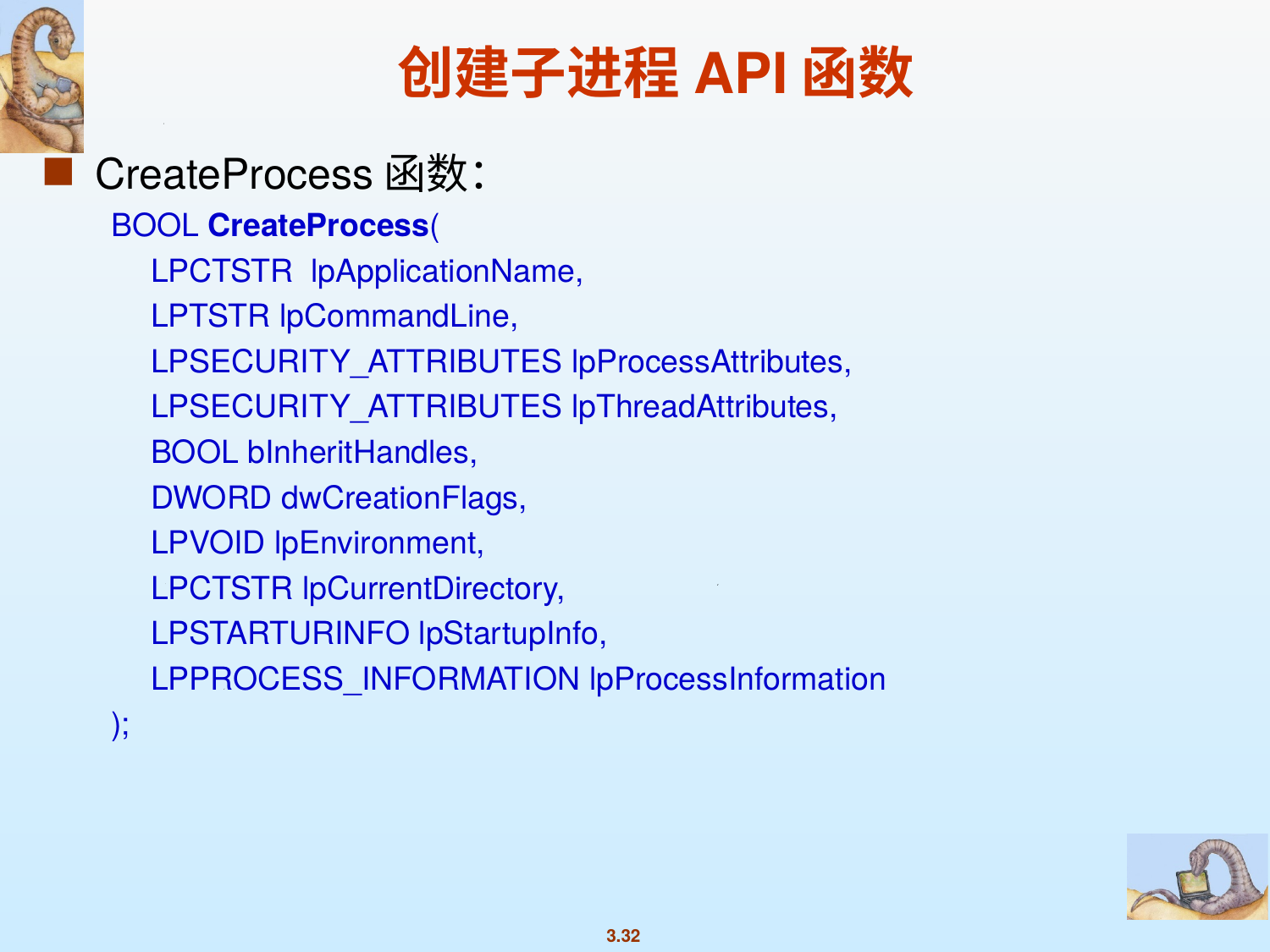

创建子进程API函数
CreateProcess函数：
BOOL CreateProcess(
	LPCTSTR  lpApplicationName,
	LPTSTR lpCommandLine,
	LPSECURITY_ATTRIBUTES lpProcessAttributes,
	LPSECURITY_ATTRIBUTES lpThreadAttributes,
	BOOL bInheritHandles,
	DWORD dwCreationFlags,
	LPVOID lpEnvironment,
	LPCTSTR lpCurrentDirectory,
	LPSTARTURINFO lpStartupInfo,
	LPPROCESS_INFORMATION lpProcessInformation
);